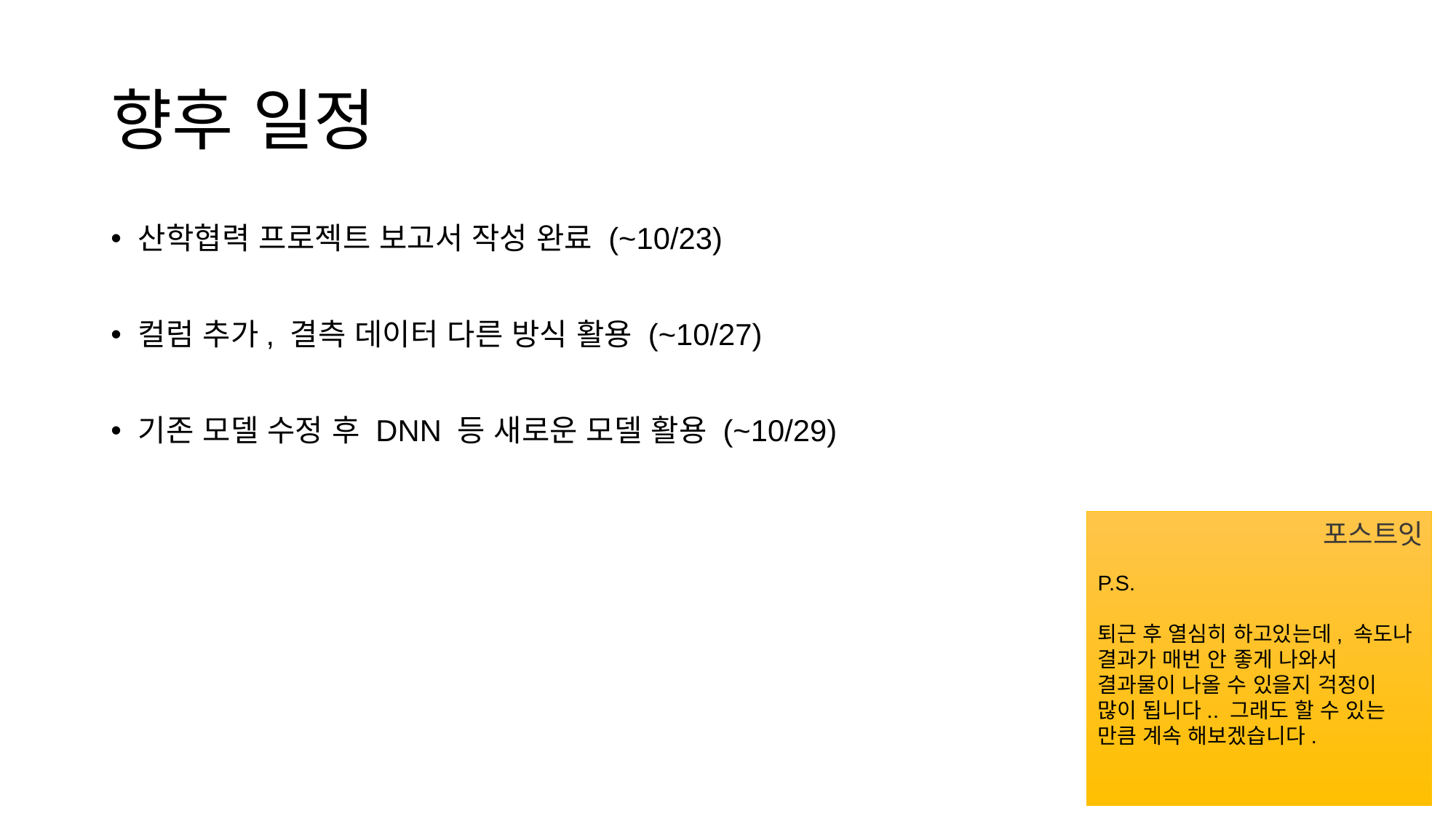

# 향후 일정
산학협력 프로젝트 보고서 작성 완료 (~10/23)

컬럼 추가, 결측 데이터 다른 방식 활용 (~10/27)

기존 모델 수정 후 DNN 등 새로운 모델 활용 (~10/29)

P.S.

퇴근 후 열심히 하고있는데, 속도나 결과가 매번 안 좋게 나와서 결과물이 나올 수 있을지 걱정이 많이 됩니다.. 그래도 할 수 있는 만큼 계속 해보겠습니다.
포스트잇